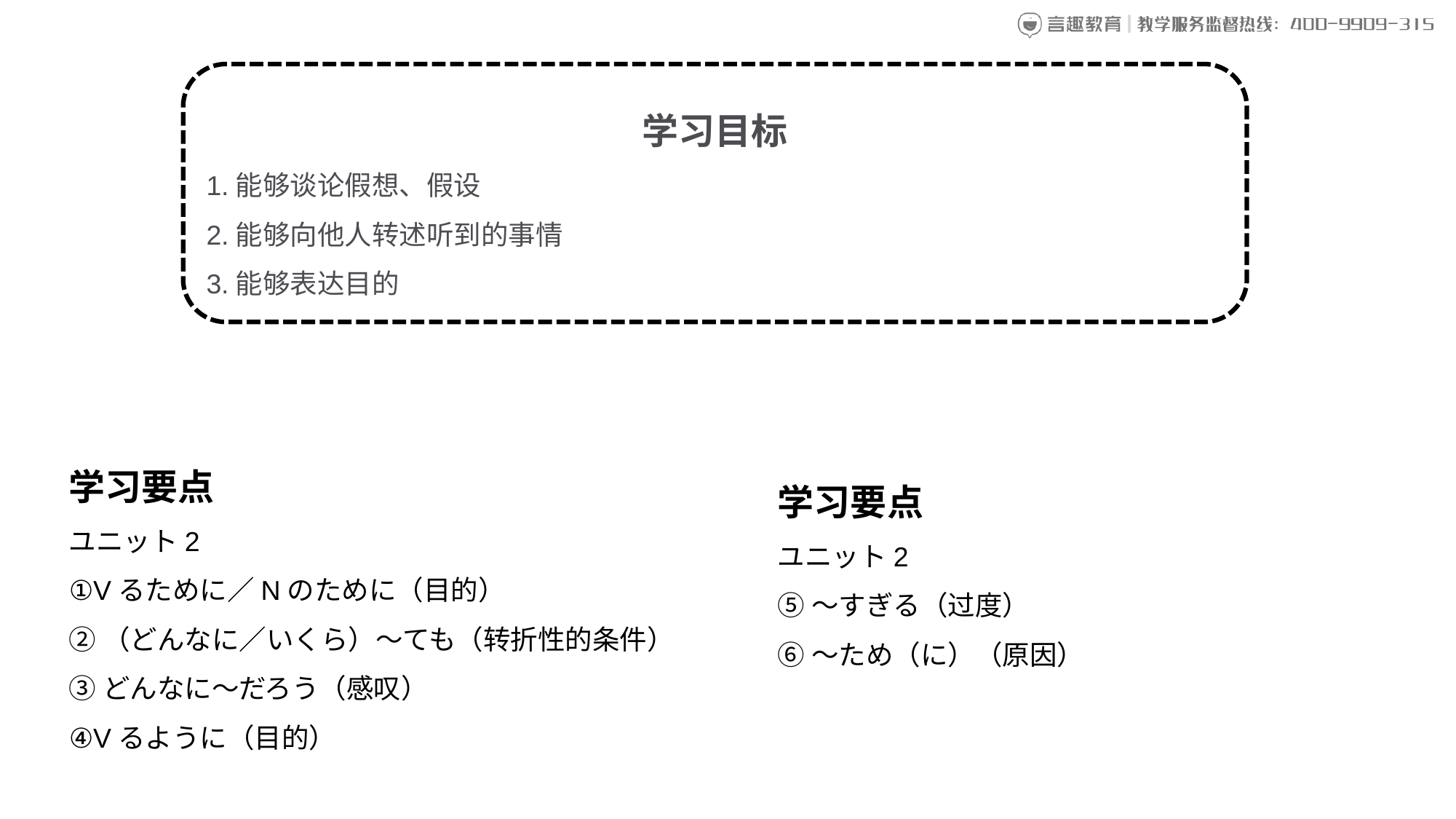

学习目标
1.能够谈论假想、假设
2.能够向他人转述听到的事情
3.能够表达目的
学习要点
ユニット2
①Vるために／Nのために（目的）
➁（どんなに／いくら）～ても（转折性的条件）
③どんなに～だろう（感叹）
④Vるように（目的）

学习要点
ユニット2
⑤～すぎる（过度）
⑥～ため（に）（原因）